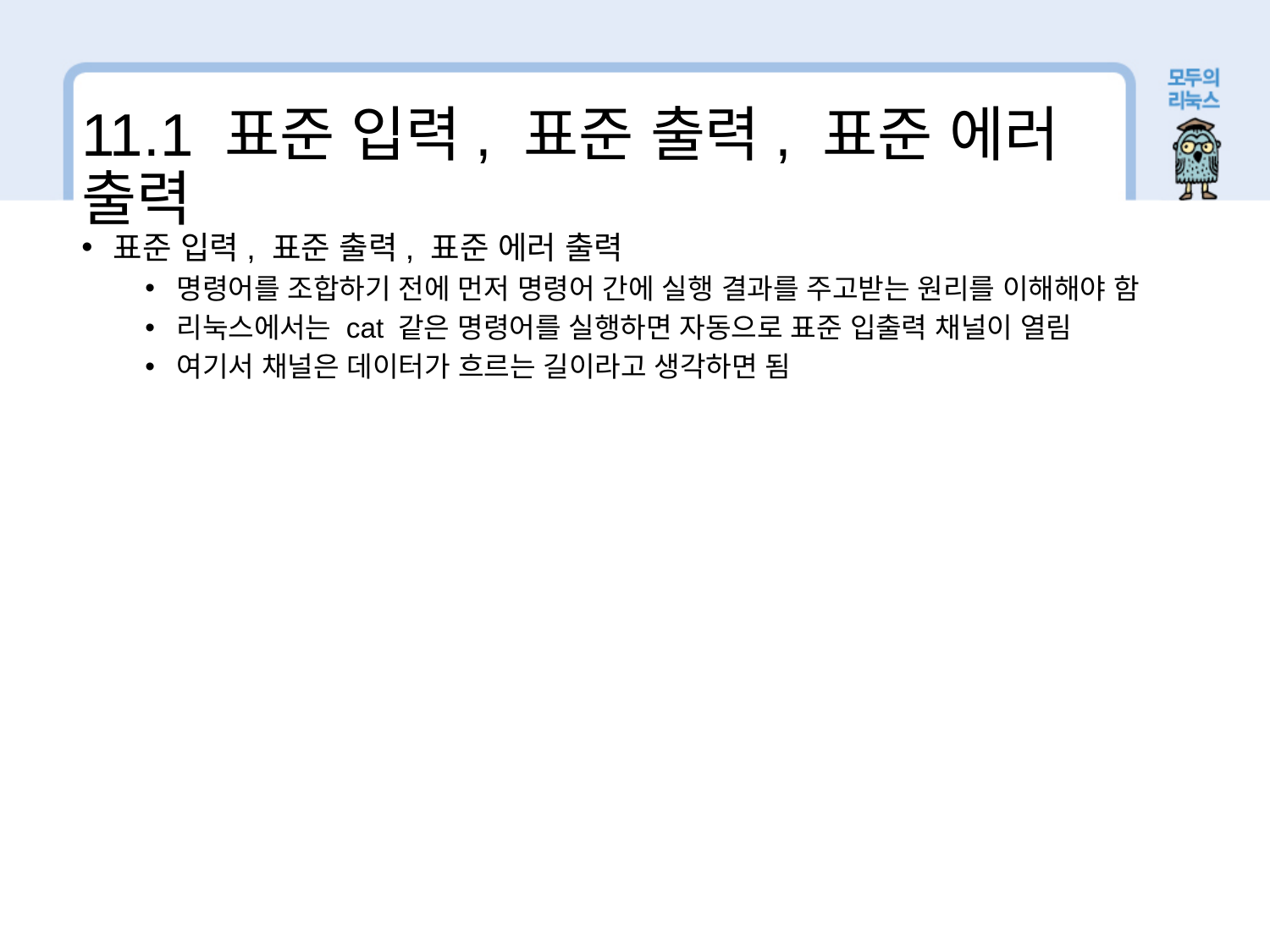

11.1 표준 입력, 표준 출력, 표준 에러 출력
표준 입력, 표준 출력, 표준 에러 출력
명령어를 조합하기 전에 먼저 명령어 간에 실행 결과를 주고받는 원리를 이해해야 함
리눅스에서는 cat 같은 명령어를 실행하면 자동으로 표준 입출력 채널이 열림
여기서 채널은 데이터가 흐르는 길이라고 생각하면 됨